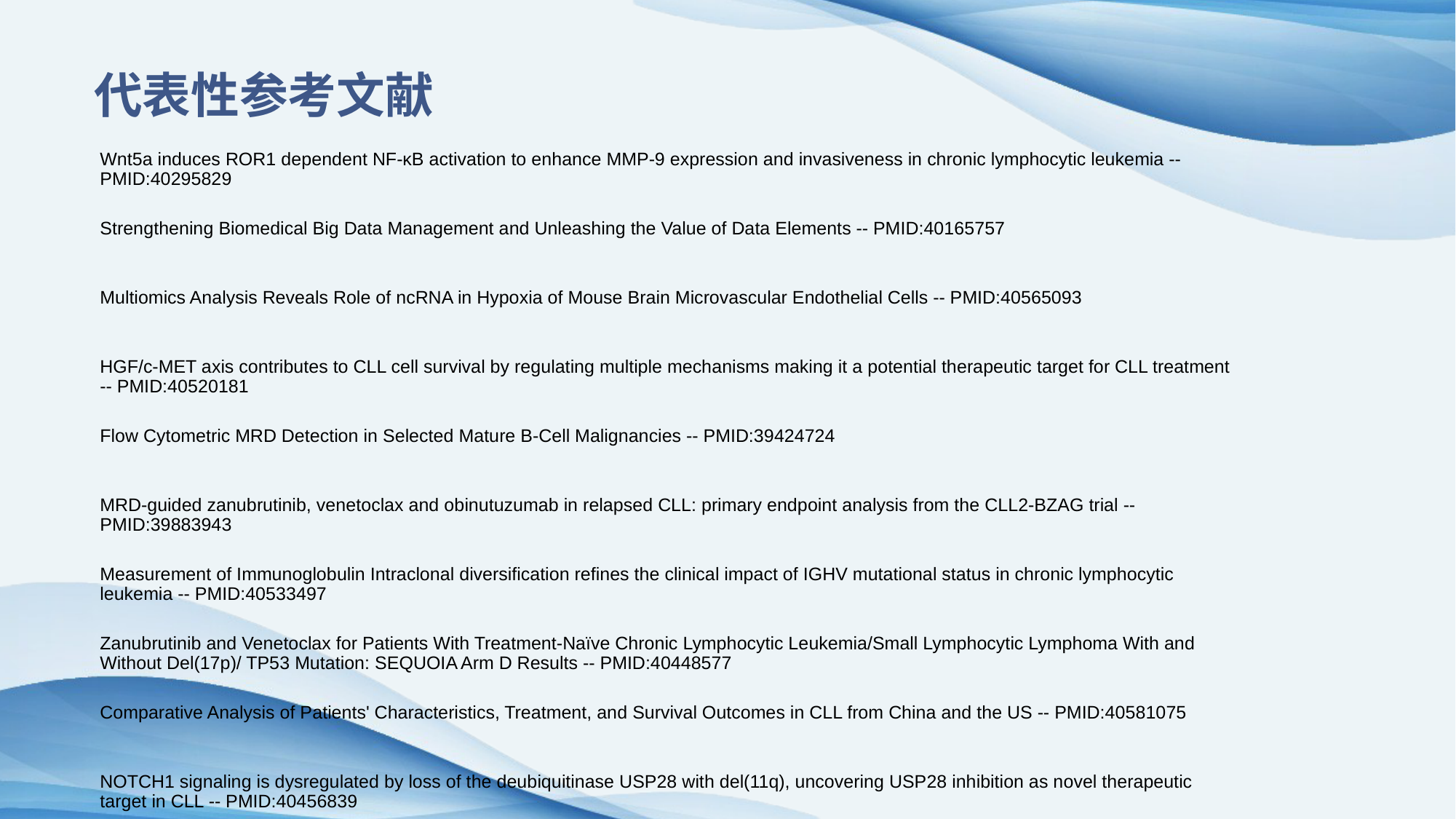

代表性参考文献
Wnt5a induces ROR1 dependent NF-κB activation to enhance MMP-9 expression and invasiveness in chronic lymphocytic leukemia -- PMID:40295829
Strengthening Biomedical Big Data Management and Unleashing the Value of Data Elements -- PMID:40165757
Multiomics Analysis Reveals Role of ncRNA in Hypoxia of Mouse Brain Microvascular Endothelial Cells -- PMID:40565093
HGF/c-MET axis contributes to CLL cell survival by regulating multiple mechanisms making it a potential therapeutic target for CLL treatment -- PMID:40520181
Flow Cytometric MRD Detection in Selected Mature B-Cell Malignancies -- PMID:39424724
MRD-guided zanubrutinib, venetoclax and obinutuzumab in relapsed CLL: primary endpoint analysis from the CLL2-BZAG trial -- PMID:39883943
Measurement of Immunoglobulin Intraclonal diversification refines the clinical impact of IGHV mutational status in chronic lymphocytic leukemia -- PMID:40533497
Zanubrutinib and Venetoclax for Patients With Treatment-Naïve Chronic Lymphocytic Leukemia/Small Lymphocytic Lymphoma With and Without Del(17p)/ TP53 Mutation: SEQUOIA Arm D Results -- PMID:40448577
Comparative Analysis of Patients' Characteristics, Treatment, and Survival Outcomes in CLL from China and the US -- PMID:40581075
NOTCH1 signaling is dysregulated by loss of the deubiquitinase USP28 with del(11q), uncovering USP28 inhibition as novel therapeutic target in CLL -- PMID:40456839